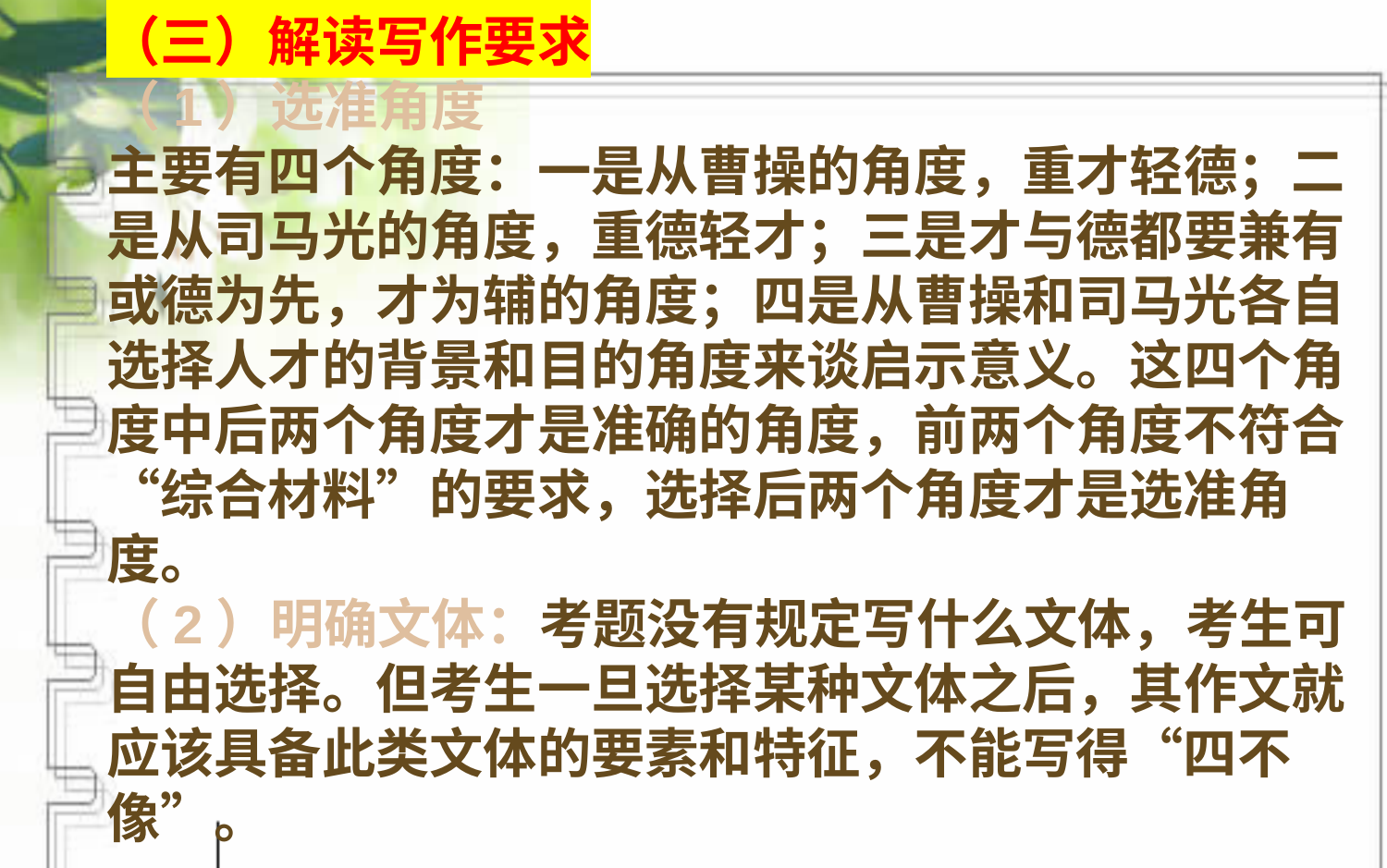

# （三）解读写作要求 （1）选准角度 主要有四个角度：一是从曹操的角度，重才轻德；二是从司马光的角度，重德轻才；三是才与德都要兼有或德为先，才为辅的角度；四是从曹操和司马光各自选择人才的背景和目的角度来谈启示意义。这四个角度中后两个角度才是准确的角度，前两个角度不符合“综合材料”的要求，选择后两个角度才是选准角度。 （2）明确文体：考题没有规定写什么文体，考生可自由选择。但考生一旦选择某种文体之后，其作文就应该具备此类文体的要素和特征，不能写得“四不像”。